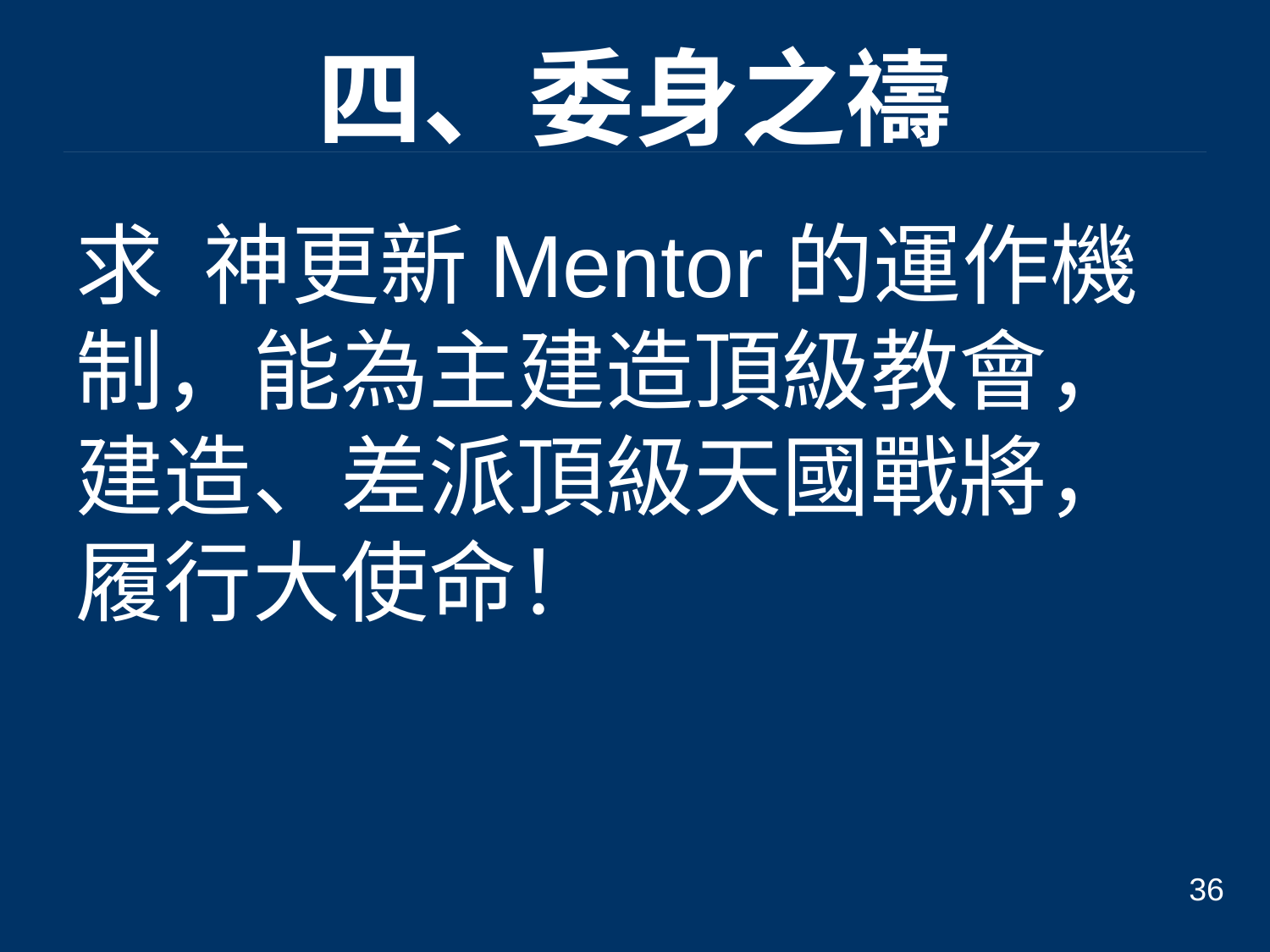

四、委身之禱

求  神更新Mentor的運作機制，能為主建造頂級教會，建造、差派頂級天國戰將，履行大使命！
36